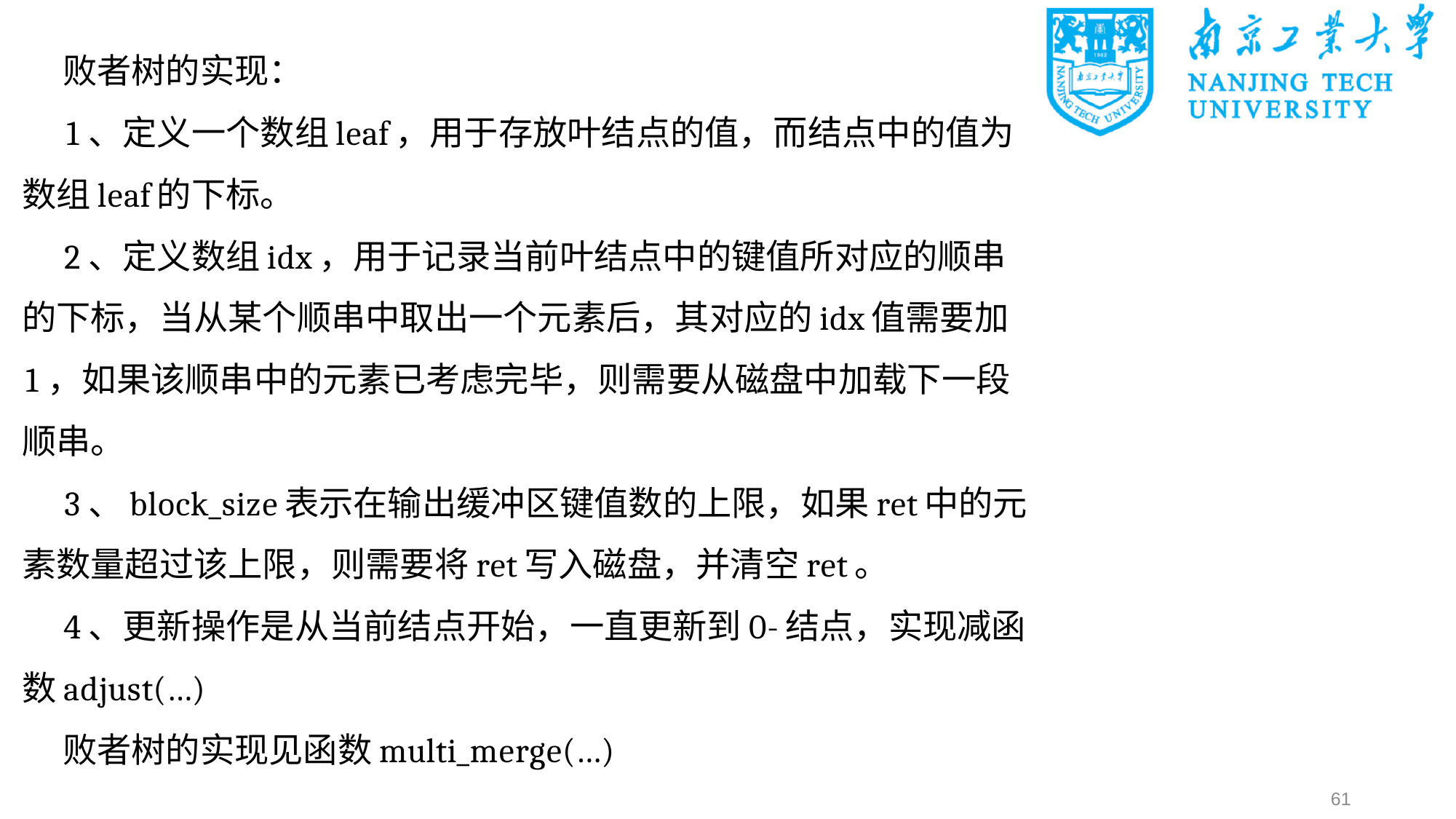

败者树的实现：
1、定义一个数组leaf，用于存放叶结点的值，而结点中的值为数组leaf的下标。
2、定义数组idx，用于记录当前叶结点中的键值所对应的顺串的下标，当从某个顺串中取出一个元素后，其对应的idx值需要加1，如果该顺串中的元素已考虑完毕，则需要从磁盘中加载下一段顺串。
3、block_size表示在输出缓冲区键值数的上限，如果ret中的元素数量超过该上限，则需要将ret写入磁盘，并清空ret。
4、更新操作是从当前结点开始，一直更新到0-结点，实现减函数adjust(…)
败者树的实现见函数multi_merge(…)
61